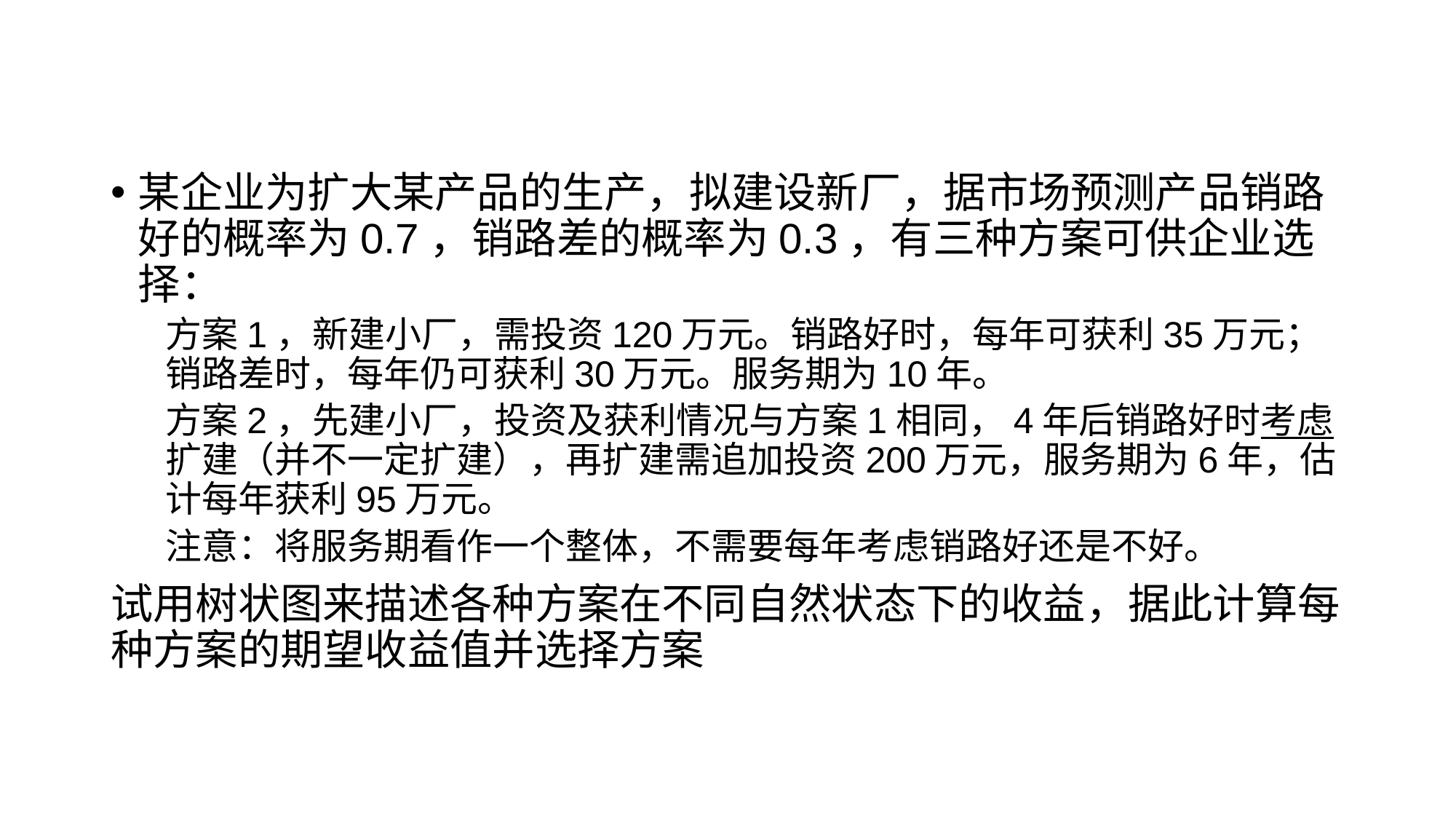

某企业为扩大某产品的生产，拟建设新厂，据市场预测产品销路好的概率为0.7，销路差的概率为0.3，有三种方案可供企业选择：
方案1，新建小厂，需投资120万元。销路好时，每年可获利35万元；销路差时，每年仍可获利30万元。服务期为10年。
方案2，先建小厂，投资及获利情况与方案1相同，4年后销路好时考虑扩建（并不一定扩建），再扩建需追加投资200万元，服务期为6年，估计每年获利95万元。
注意：将服务期看作一个整体，不需要每年考虑销路好还是不好。
试用树状图来描述各种方案在不同自然状态下的收益，据此计算每种方案的期望收益值并选择方案